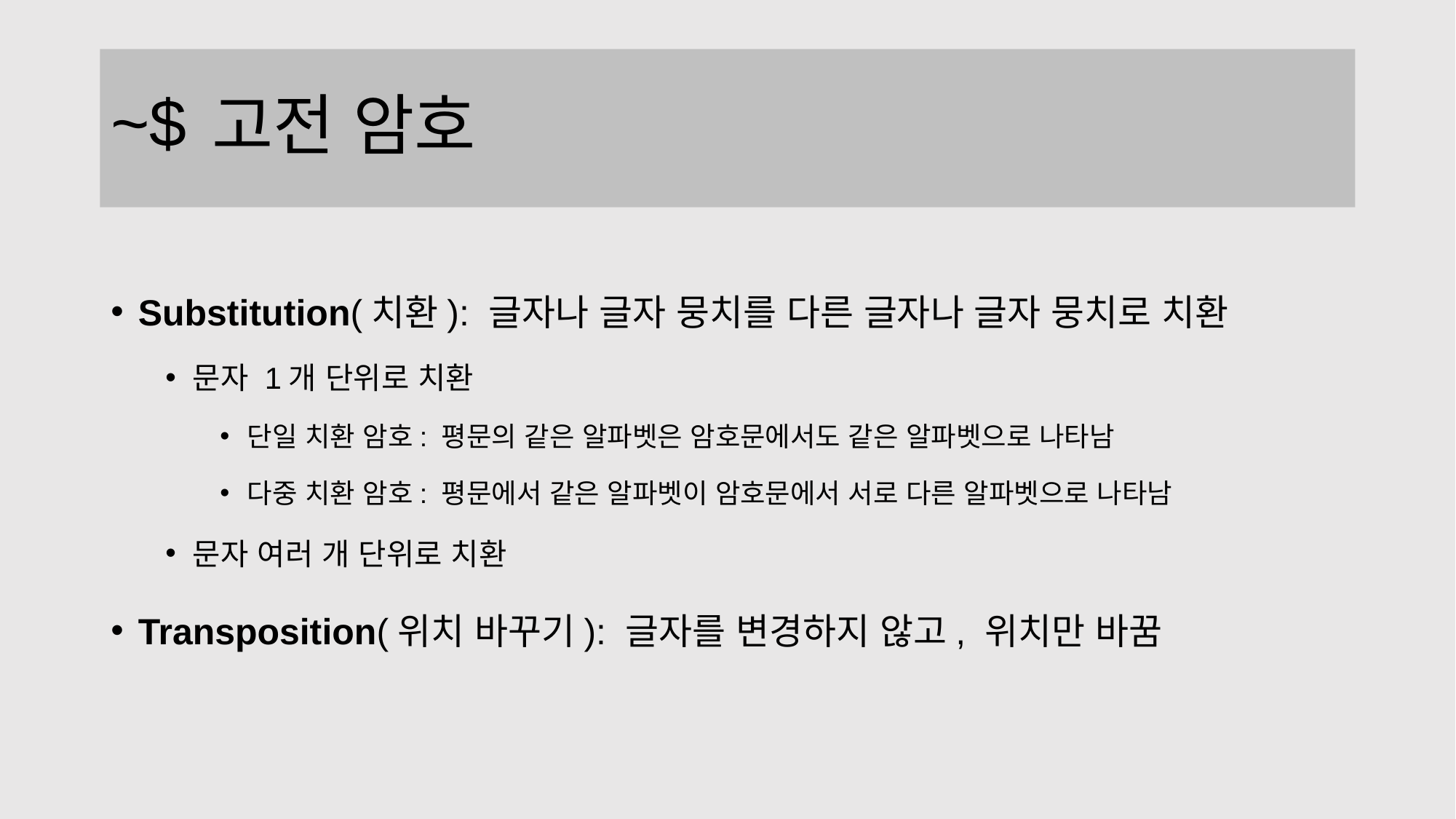

# 고전 암호

Substitution(치환): 글자나 글자 뭉치를 다른 글자나 글자 뭉치로 치환
문자 1개 단위로 치환
단일 치환 암호: 평문의 같은 알파벳은 암호문에서도 같은 알파벳으로 나타남
다중 치환 암호: 평문에서 같은 알파벳이 암호문에서 서로 다른 알파벳으로 나타남
문자 여러 개 단위로 치환
Transposition(위치 바꾸기): 글자를 변경하지 않고, 위치만 바꿈